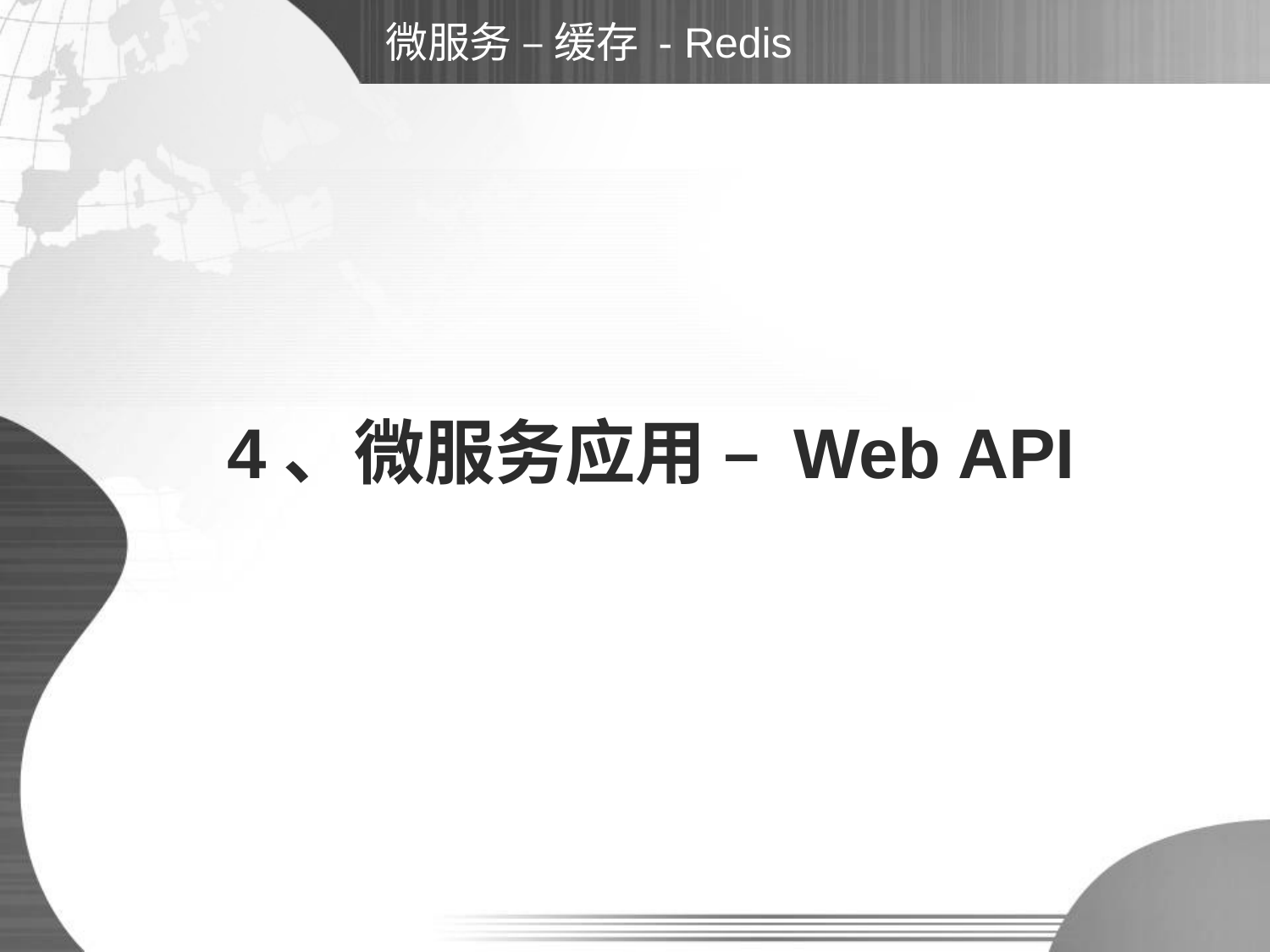

# 微服务 – 缓存 - Redis
4、微服务应用 – Web API